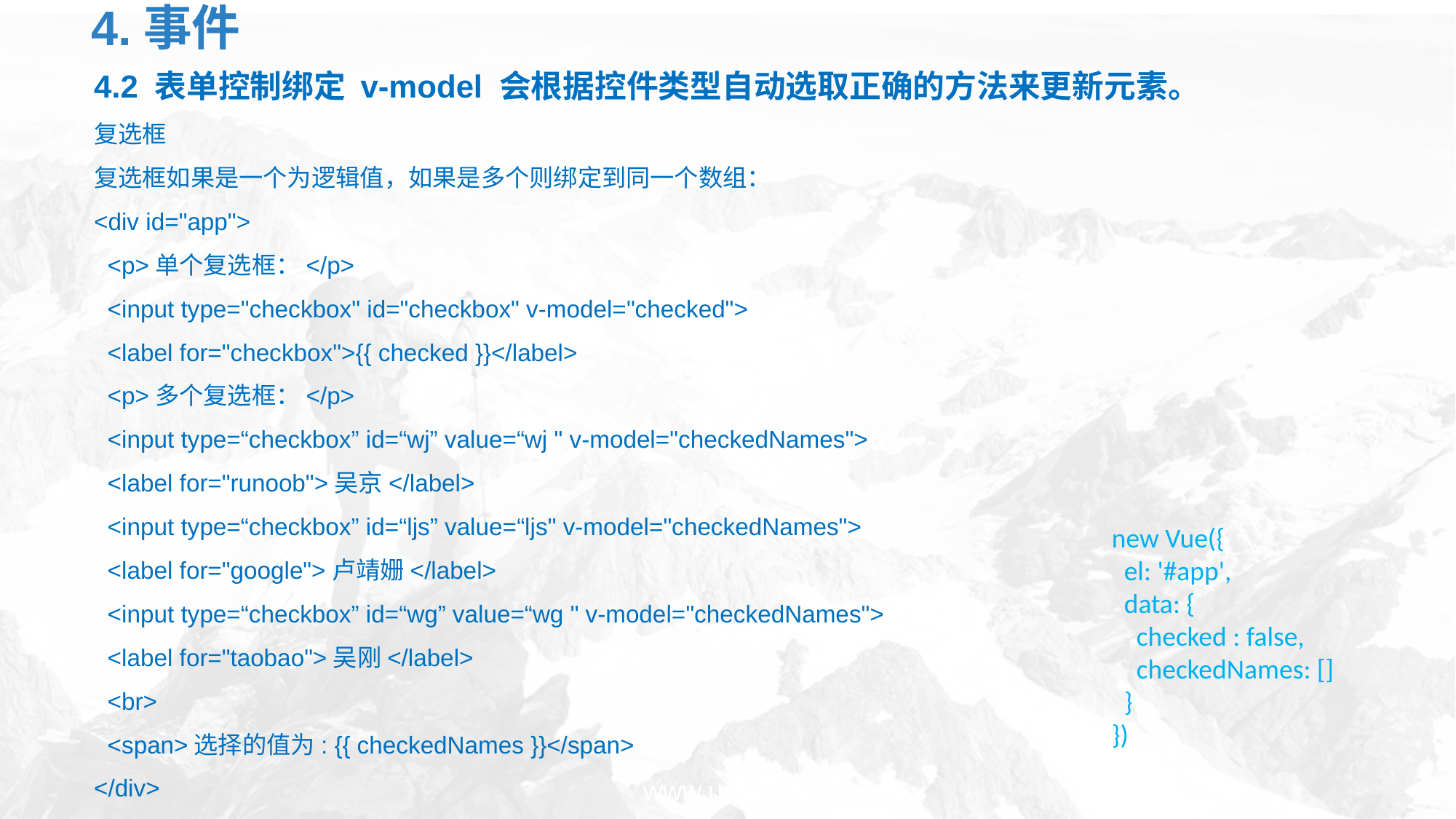

# 4.事件
4.2 表单控制绑定 v-model 会根据控件类型自动选取正确的方法来更新元素。
复选框
复选框如果是一个为逻辑值，如果是多个则绑定到同一个数组：
<div id="app">
  <p>单个复选框：</p>
  <input type="checkbox" id="checkbox" v-model="checked">
  <label for="checkbox">{{ checked }}</label>
  <p>多个复选框：</p>
  <input type=“checkbox” id=“wj” value=“wj " v-model="checkedNames">
  <label for="runoob">吴京</label>
  <input type=“checkbox” id=“ljs” value=“ljs" v-model="checkedNames">
  <label for="google">卢靖姗</label>
  <input type=“checkbox” id=“wg” value=“wg " v-model="checkedNames">
  <label for="taobao">吴刚</label>
  <br>
  <span>选择的值为: {{ checkedNames }}</span>
</div>
new Vue({
  el: '#app',
  data: {
    checked : false,
    checkedNames: []
  }
})
www.usian.cn